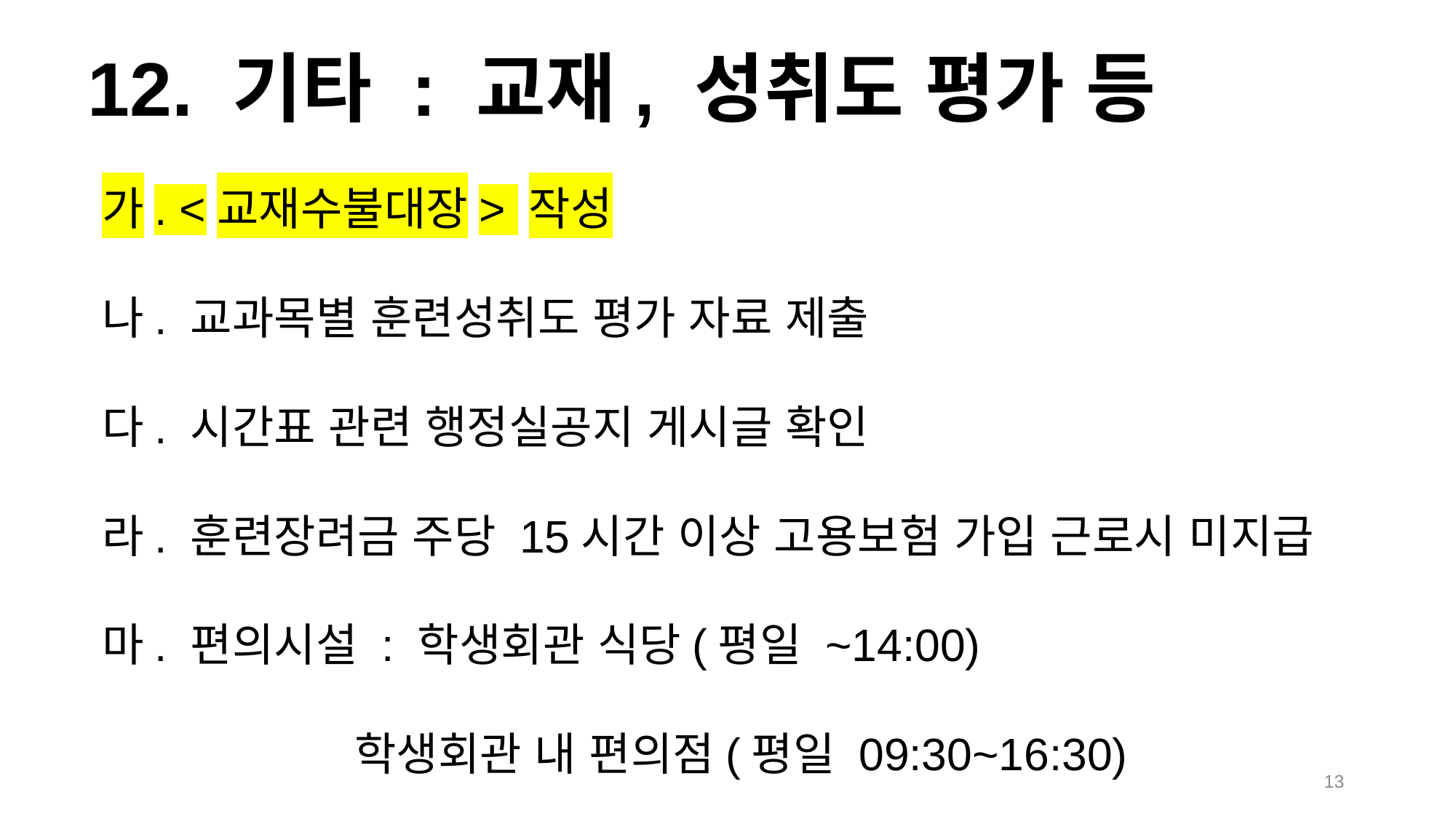

12. 기타 : 교재, 성취도 평가 등
가. <교재수불대장> 작성
나. 교과목별 훈련성취도 평가 자료 제출
다. 시간표 관련 행정실공지 게시글 확인
라. 훈련장려금 주당 15시간 이상 고용보험 가입 근로시 미지급
마. 편의시설 : 학생회관 식당(평일 ~14:00)
                   학생회관 내 편의점(평일 09:30~16:30)
13